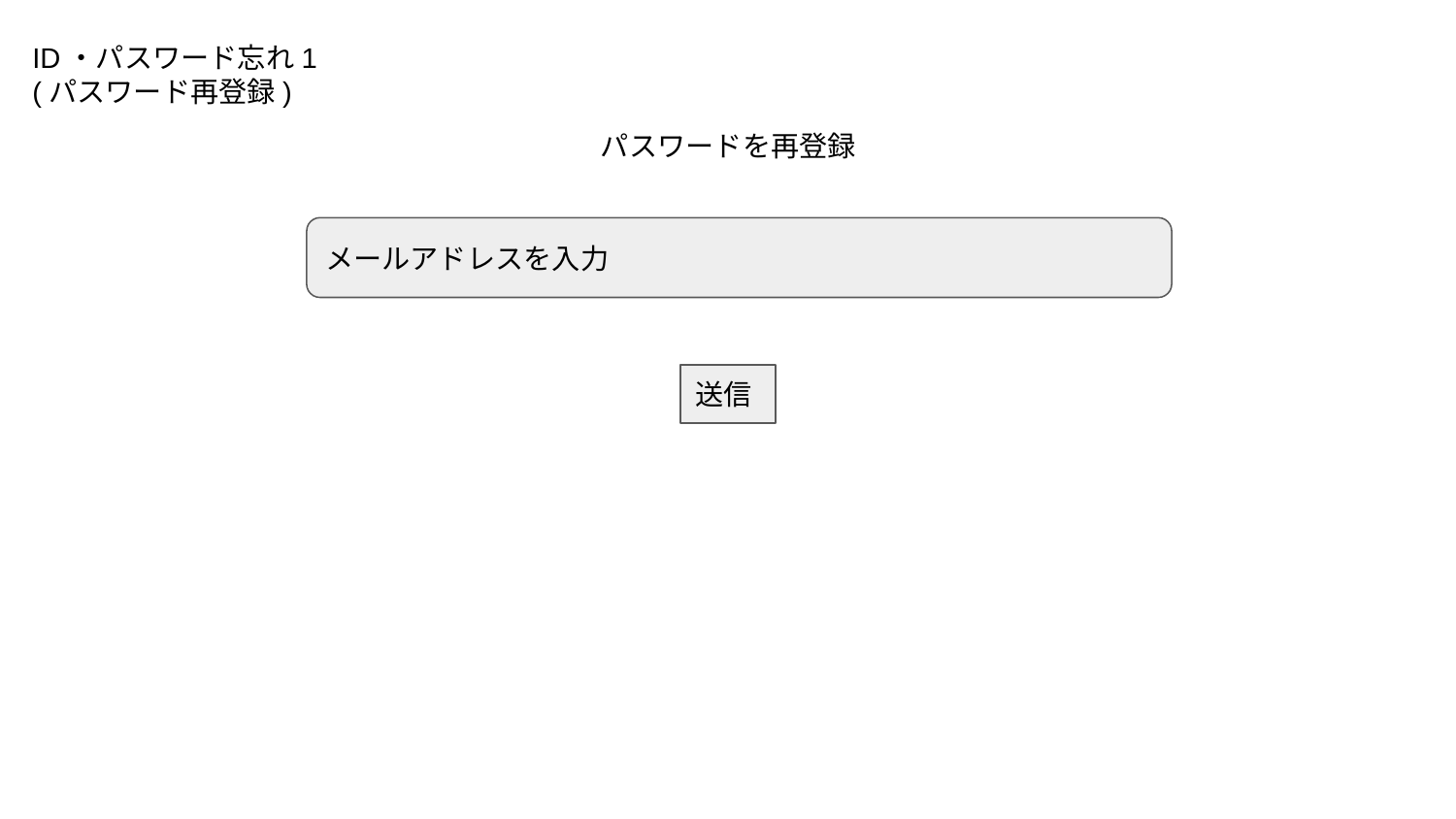

ID・パスワード忘れ1
(パスワード再登録)
パスワードを再登録
メールアドレスを入力
送信